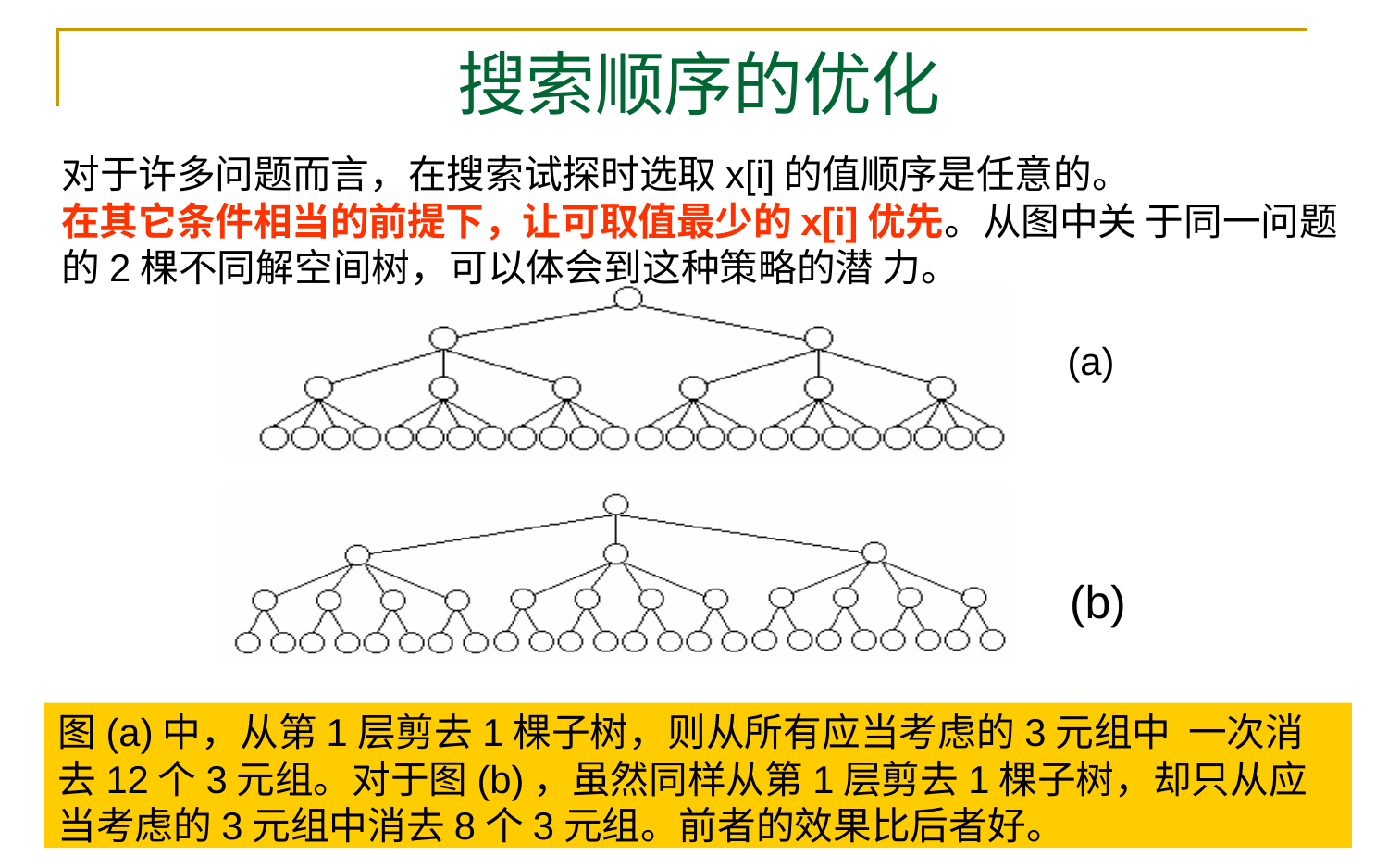

# 搜索顺序的优化
对于许多问题而言，在搜索试探时选取x[i]的值顺序是任意的。
在其它条件相当的前提下，让可取值最少的x[i]优先。从图中关 于同一问题的2棵不同解空间树，可以体会到这种策略的潜 力。

(a)

(b)
图(a)中，从第1层剪去1棵子树，则从所有应当考虑的3元组中  一次消去12个3元组。对于图(b)，虽然同样从第1层剪去1棵子树，却只从应当考虑的3元组中消去8个3元组。前者的效果比后者好。